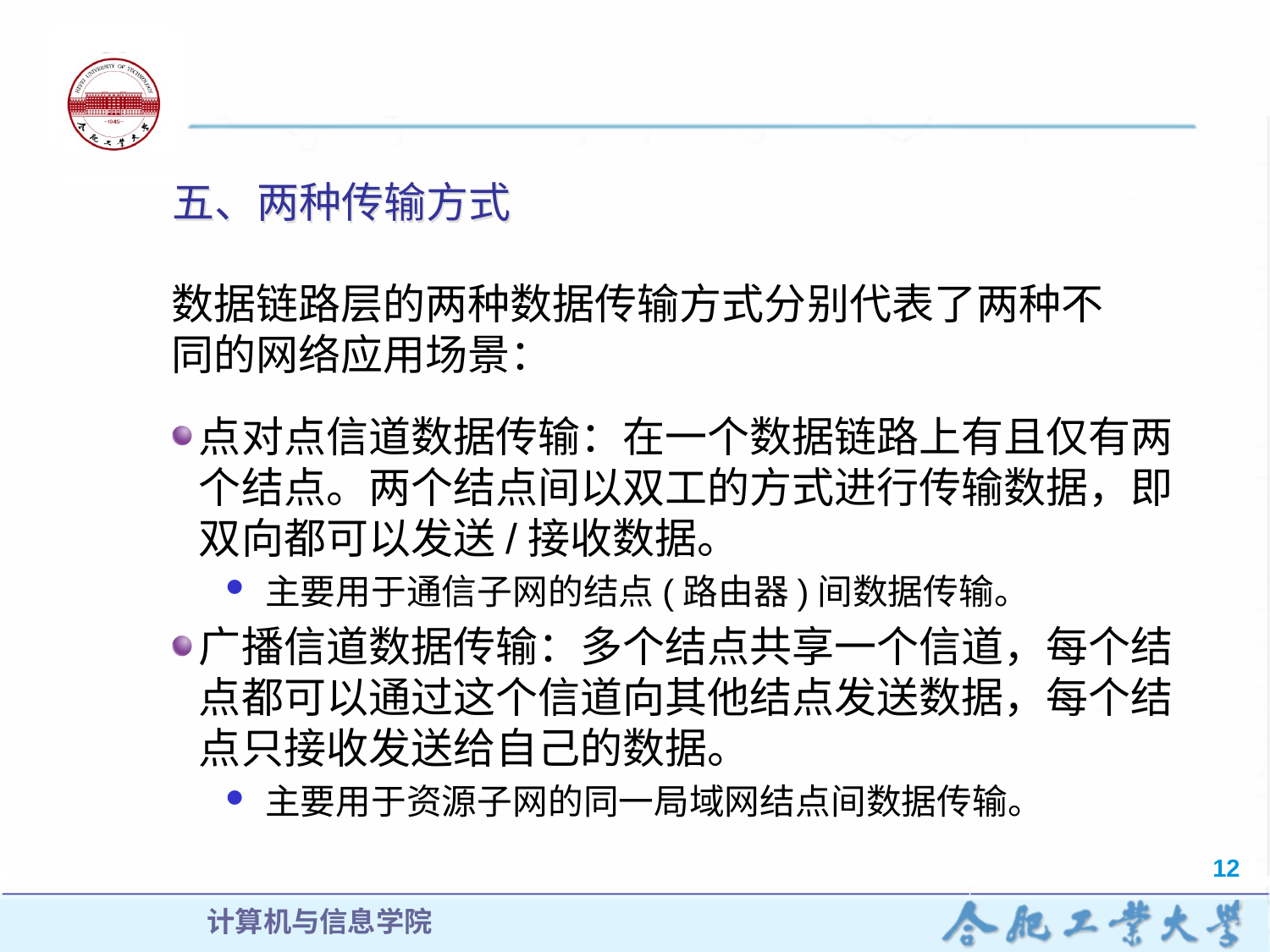

五、两种传输方式
数据链路层的两种数据传输方式分别代表了两种不同的网络应用场景：
点对点信道数据传输：在一个数据链路上有且仅有两个结点。两个结点间以双工的方式进行传输数据，即双向都可以发送/接收数据。
主要用于通信子网的结点(路由器)间数据传输。
广播信道数据传输：多个结点共享一个信道，每个结点都可以通过这个信道向其他结点发送数据，每个结点只接收发送给自己的数据。
主要用于资源子网的同一局域网结点间数据传输。